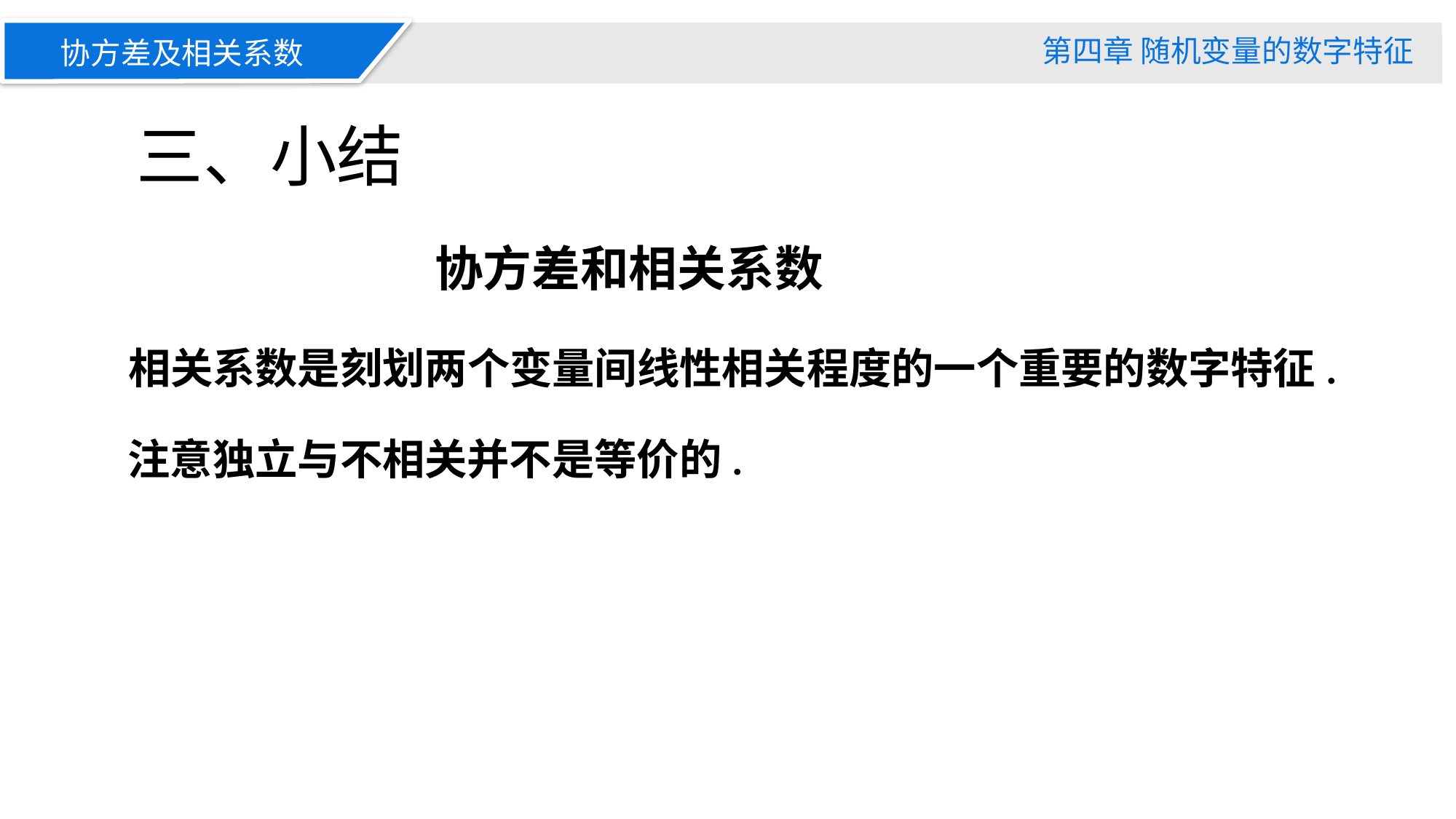

第四章 随机变量的数字特征
协方差及相关系数
三、小结

协方差和相关系数
相关系数是刻划两个变量间线性相关程度的一个重要的数字特征.
注意独立与不相关并不是等价的.